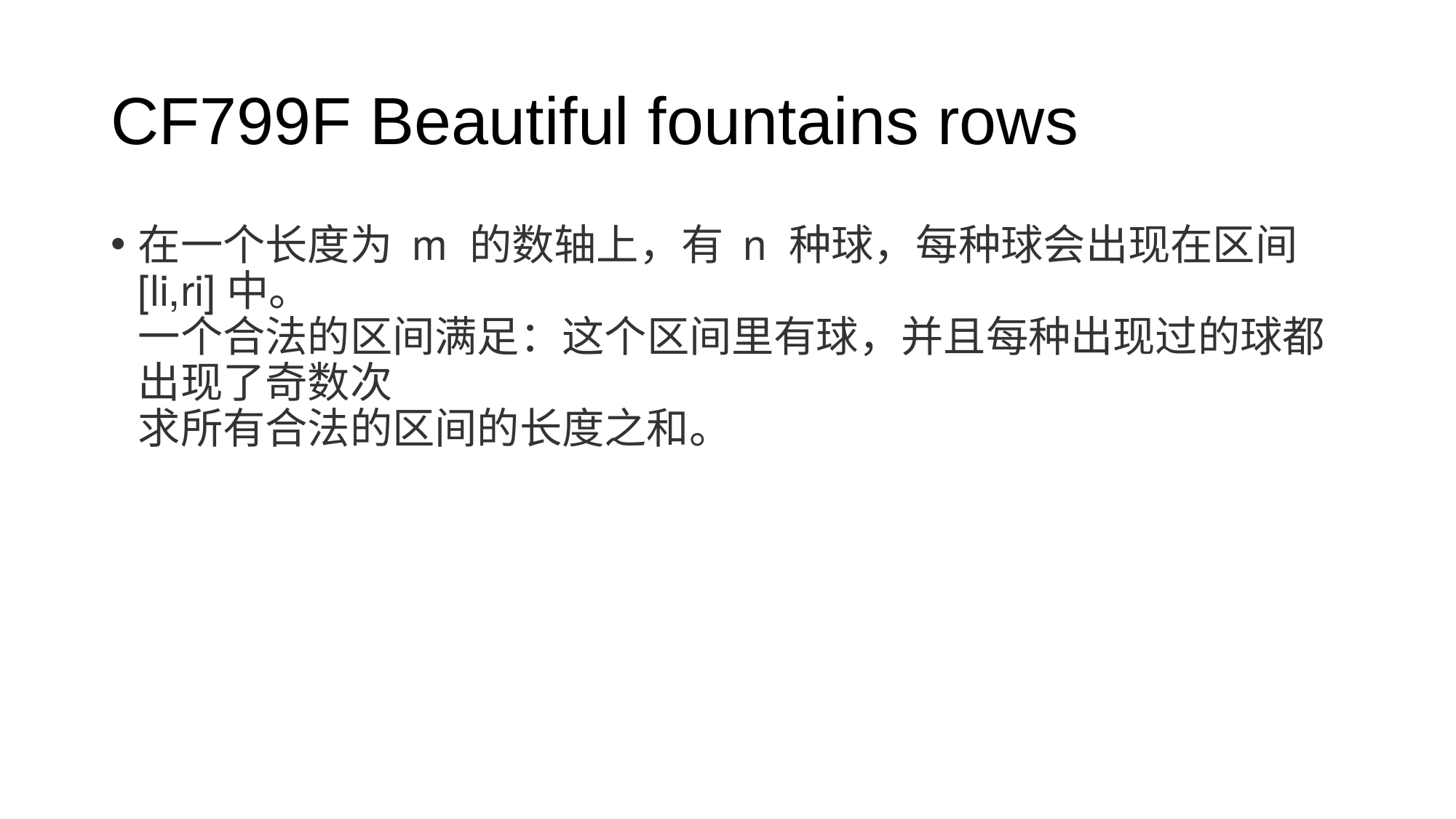

# CF799F Beautiful fountains rows
在一个长度为 m 的数轴上，有 n 种球，每种球会出现在区间 [li,ri]中。
一个合法的区间满足：这个区间里有球，并且每种出现过的球都出现了奇数次
求所有合法的区间的长度之和。